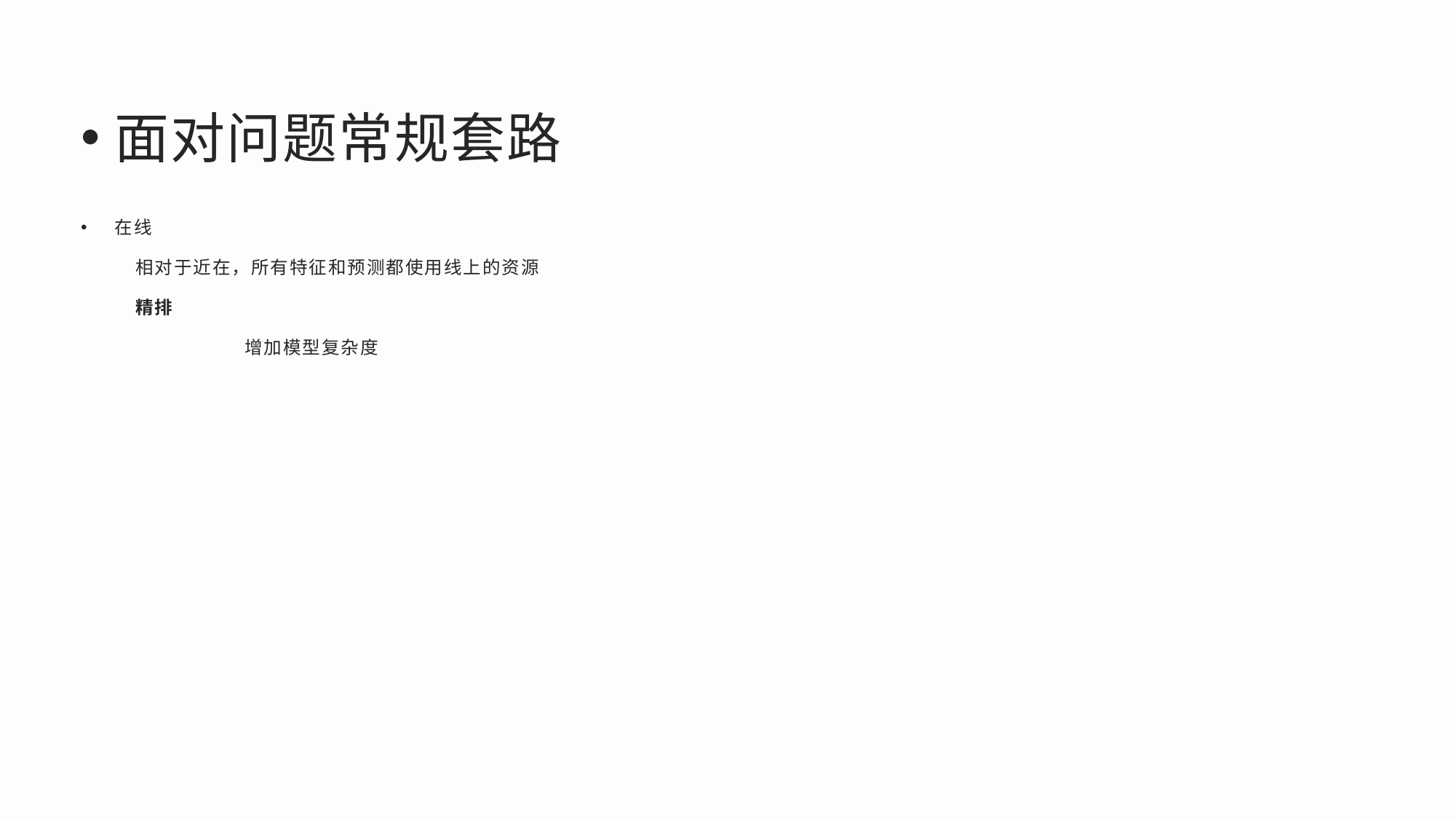

面对问题常规套路
在线
相对于近在，所有特征和预测都使用线上的资源
精排
	增加模型复杂度